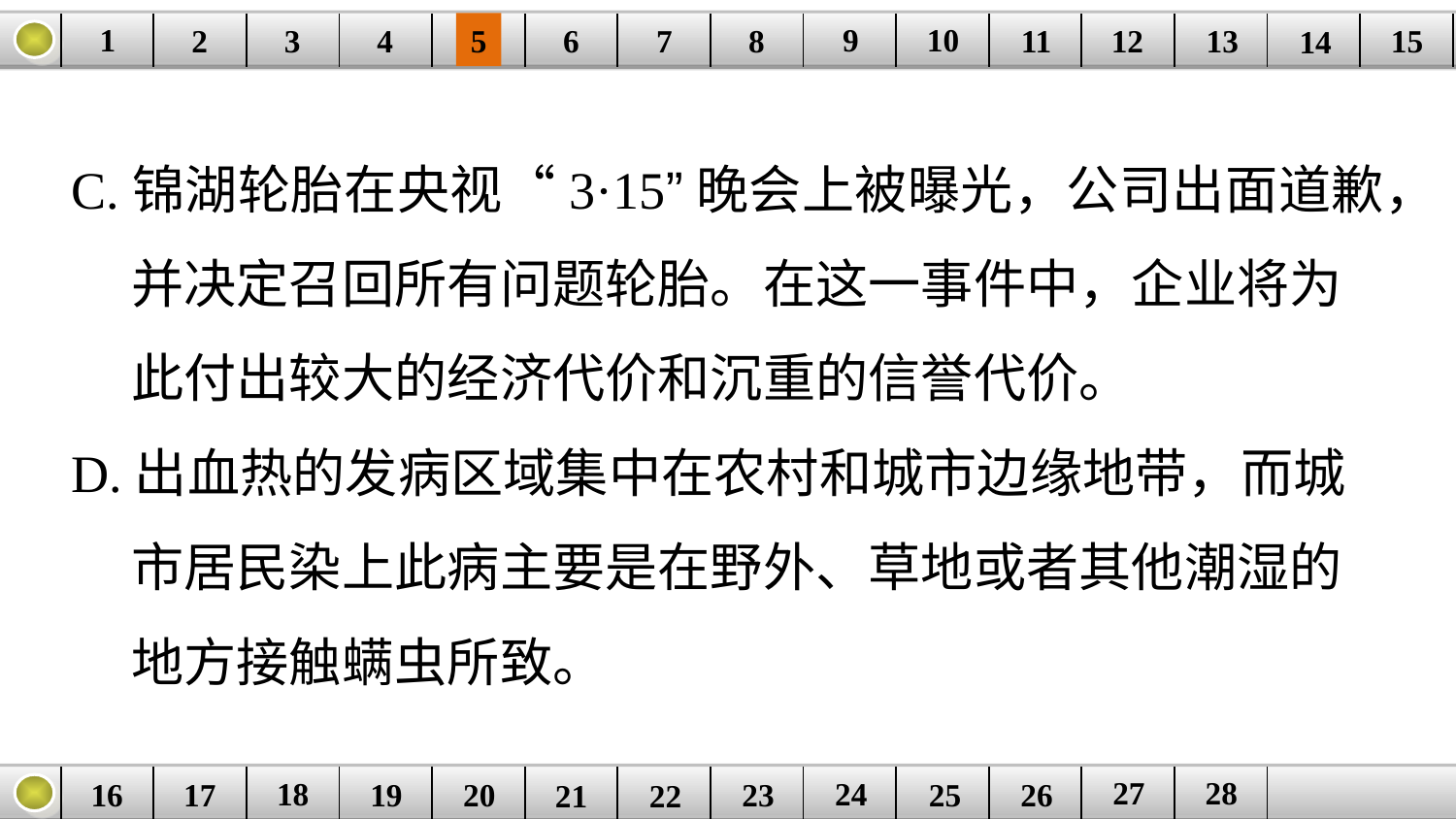

9
10
1
3
4
5
6
8
11
2
12
15
|  |  |  |  |  |  |  |  |  |  |  |  |  |  |  |
| --- | --- | --- | --- | --- | --- | --- | --- | --- | --- | --- | --- | --- | --- | --- |
7
13
14

C.锦湖轮胎在央视“3·15”晚会上被曝光，公司出面道歉，
    并决定召回所有问题轮胎。在这一事件中，企业将为
    此付出较大的经济代价和沉重的信誉代价。
D.出血热的发病区域集中在农村和城市边缘地带，而城
    市居民染上此病主要是在野外、草地或者其他潮湿的
    地方接触螨虫所致。

27
28
18
24
16
25
26
|  |  |  |  |  |  |  |  |  |  |  |  |  |
| --- | --- | --- | --- | --- | --- | --- | --- | --- | --- | --- | --- | --- |
23
17
19
20
21
22